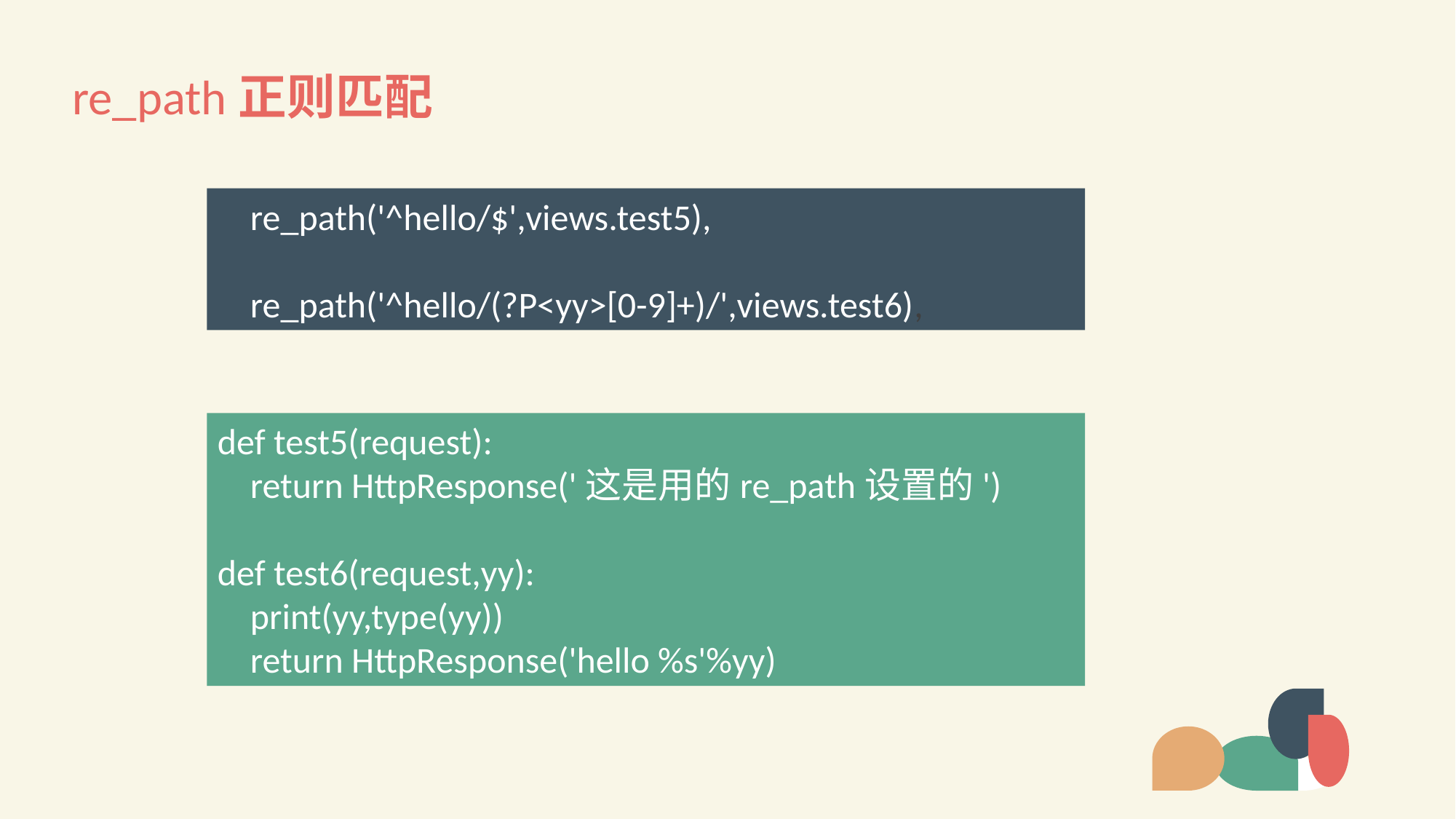

# re_path正则匹配
    re_path('^hello/$',views.test5),

    re_path('^hello/(?P<yy>[0-9]+)/',views.test6),
def test5(request):
    return HttpResponse('这是用的re_path设置的')

def test6(request,yy):
    print(yy,type(yy))
    return HttpResponse('hello %s'%yy)

LOREM